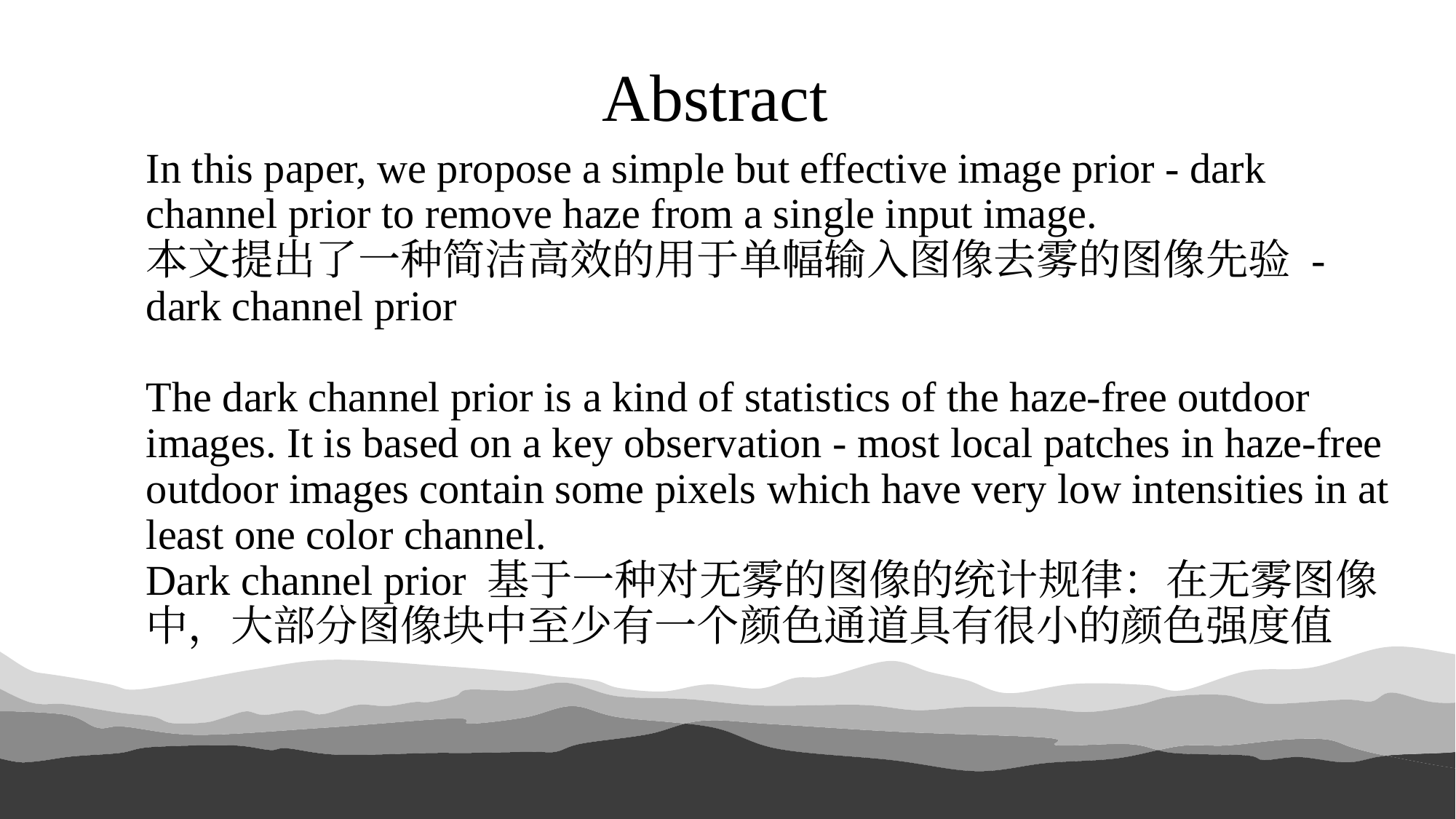

Abstract
In this paper, we propose a simple but effective image prior - dark channel prior to remove haze from a single input image.
本文提出了一种简洁高效的用于单幅输入图像去雾的图像先验 - dark channel prior

The dark channel prior is a kind of statistics of the haze-free outdoor images. It is based on a key observation - most local patches in haze-free outdoor images contain some pixels which have very low intensities in at least one color channel.
Dark channel prior 基于一种对无雾的图像的统计规律：在无雾图像中，大部分图像块中至少有一个颜色通道具有很小的颜色强度值